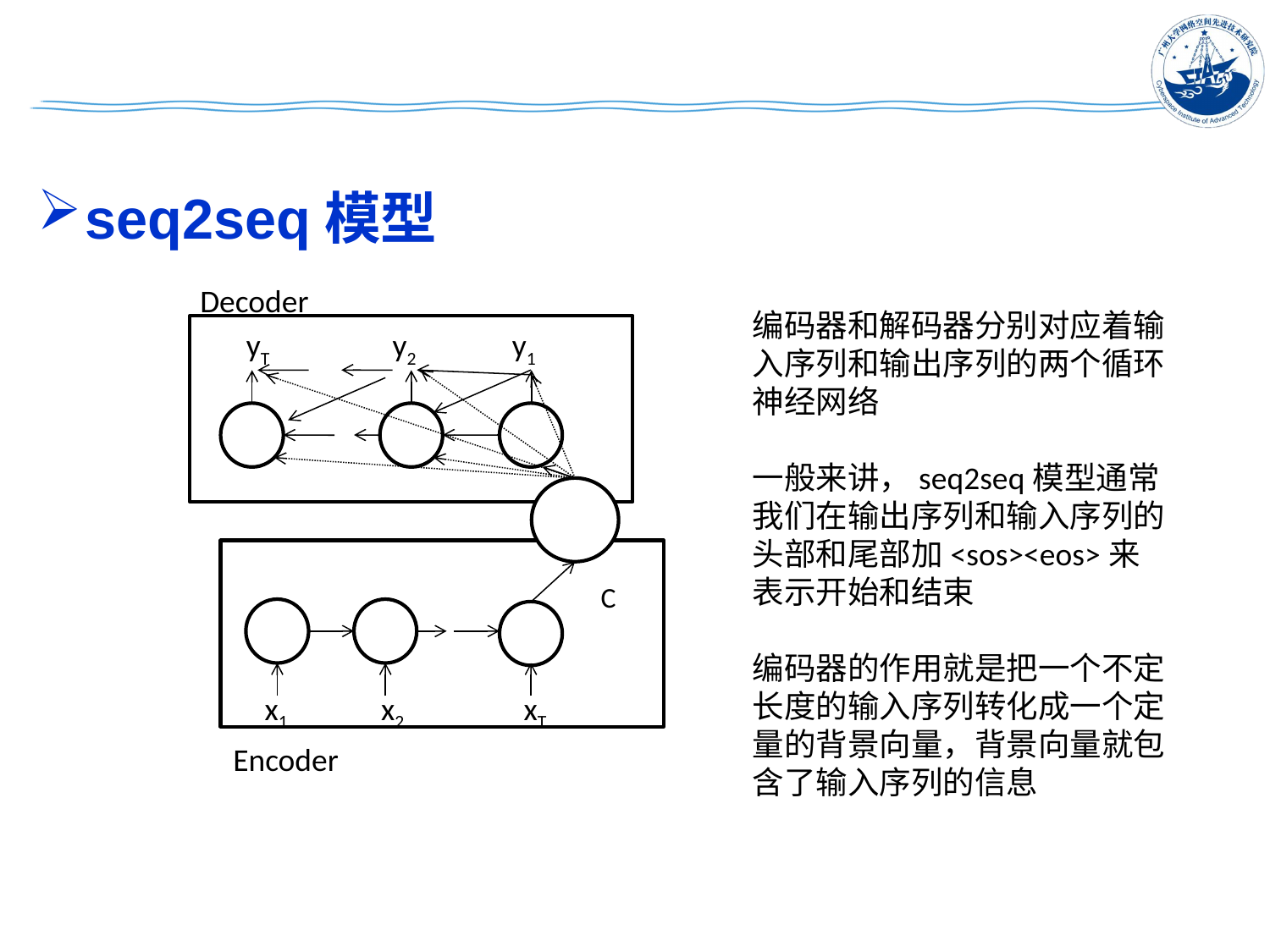

#
seq2seq模型
Decoder
编码器和解码器分别对应着输入序列和输出序列的两个循环神经网络

一般来讲，seq2seq模型通常我们在输出序列和输入序列的头部和尾部加<sos><eos>来表示开始和结束

编码器的作用就是把一个不定长度的输入序列转化成一个定量的背景向量，背景向量就包含了输入序列的信息

yT
y2
y1

C

x1
x2
xT
Encoder